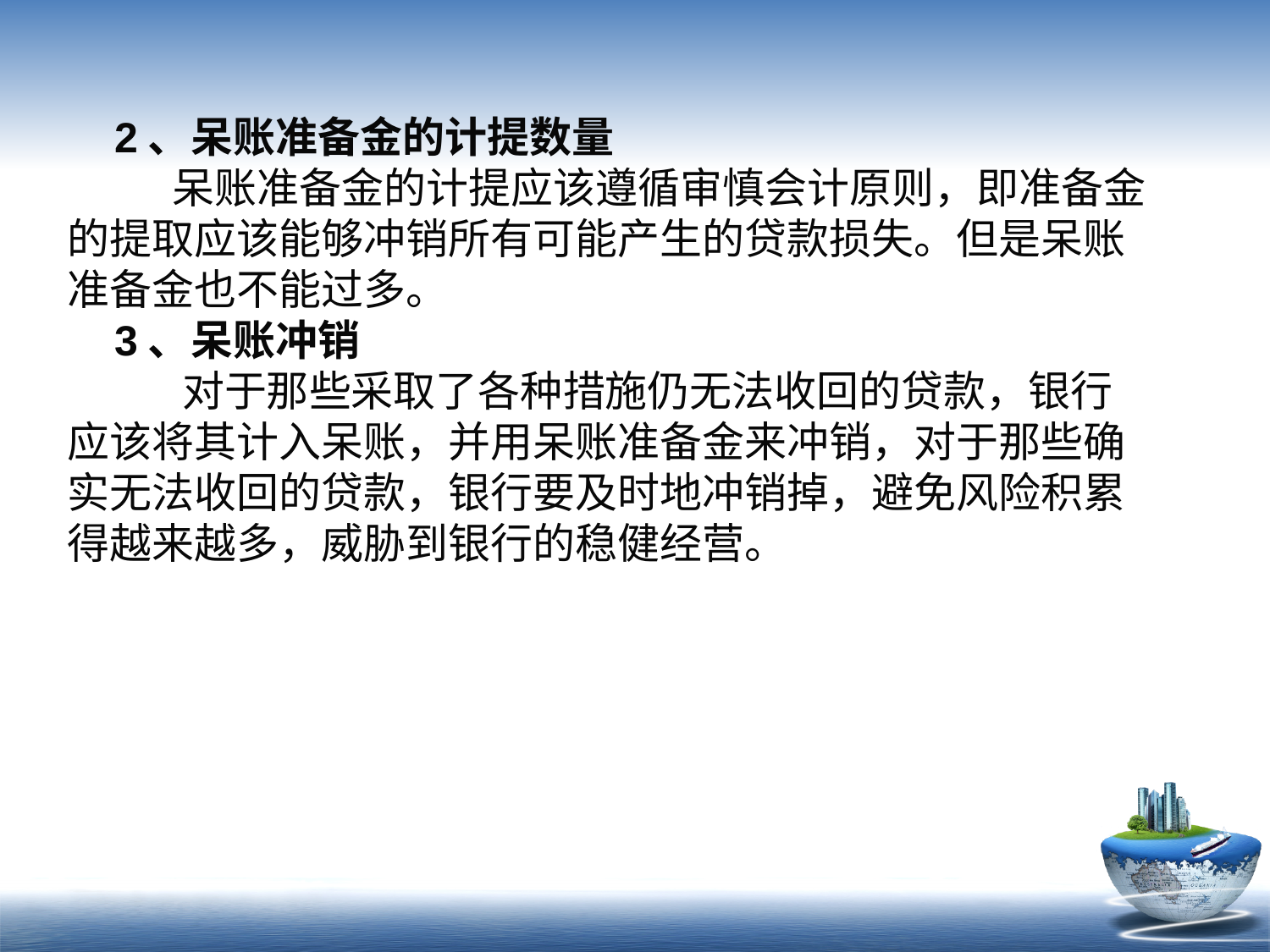

2、呆账准备金的计提数量
          呆账准备金的计提应该遵循审慎会计原则，即准备金的提取应该能够冲销所有可能产生的贷款损失。但是呆账准备金也不能过多。
    3、呆账冲销
           对于那些采取了各种措施仍无法收回的贷款，银行应该将其计入呆账，并用呆账准备金来冲销，对于那些确实无法收回的贷款，银行要及时地冲销掉，避免风险积累得越来越多，威胁到银行的稳健经营。